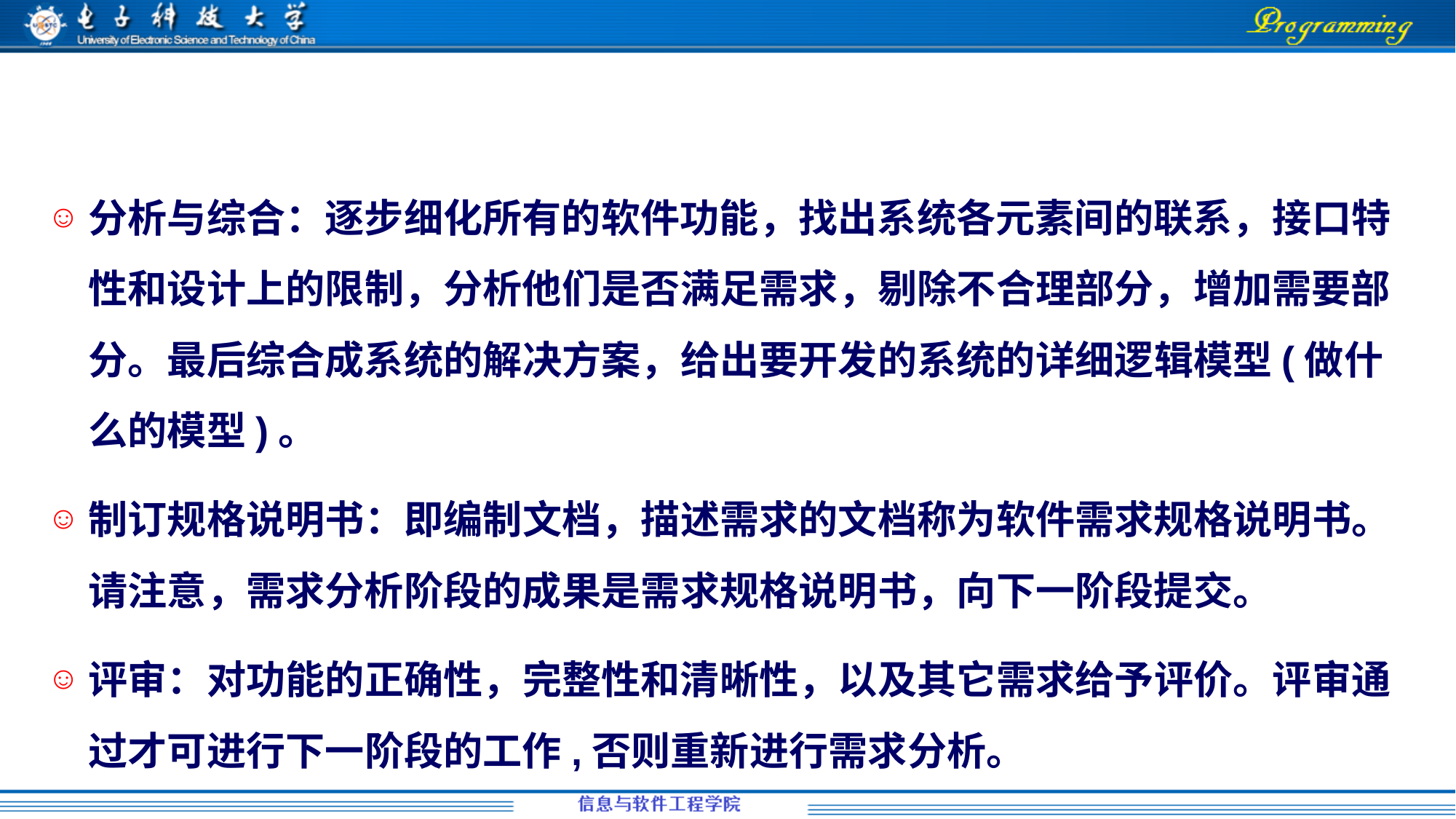

#
分析与综合：逐步细化所有的软件功能，找出系统各元素间的联系，接口特性和设计上的限制，分析他们是否满足需求，剔除不合理部分，增加需要部分。最后综合成系统的解决方案，给出要开发的系统的详细逻辑模型(做什么的模型)。
制订规格说明书：即编制文档，描述需求的文档称为软件需求规格说明书。请注意，需求分析阶段的成果是需求规格说明书，向下一阶段提交。
评审：对功能的正确性，完整性和清晰性，以及其它需求给予评价。评审通过才可进行下一阶段的工作,否则重新进行需求分析。